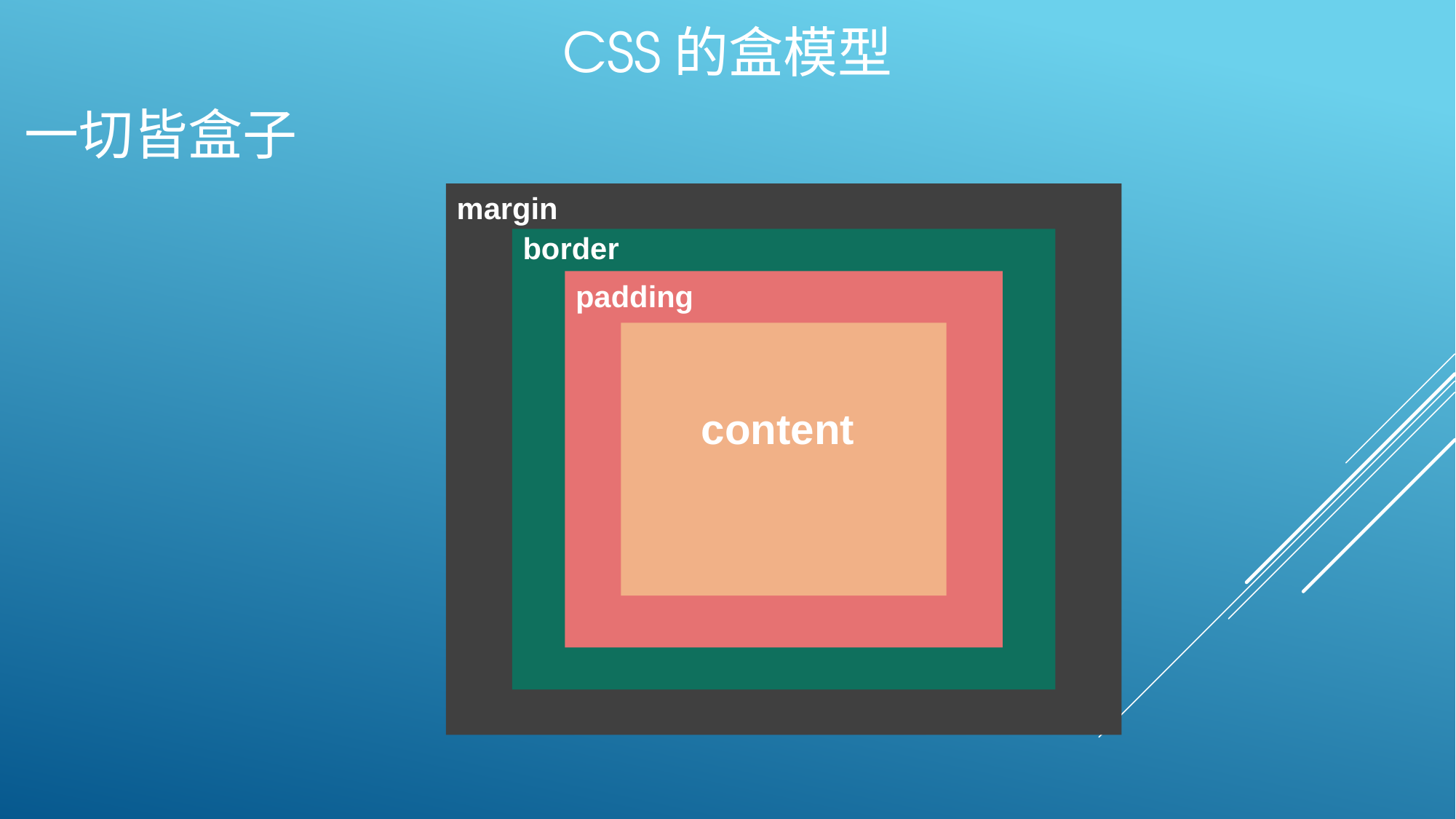

# CSS的盒模型
一切皆盒子
margin

border

padding

content